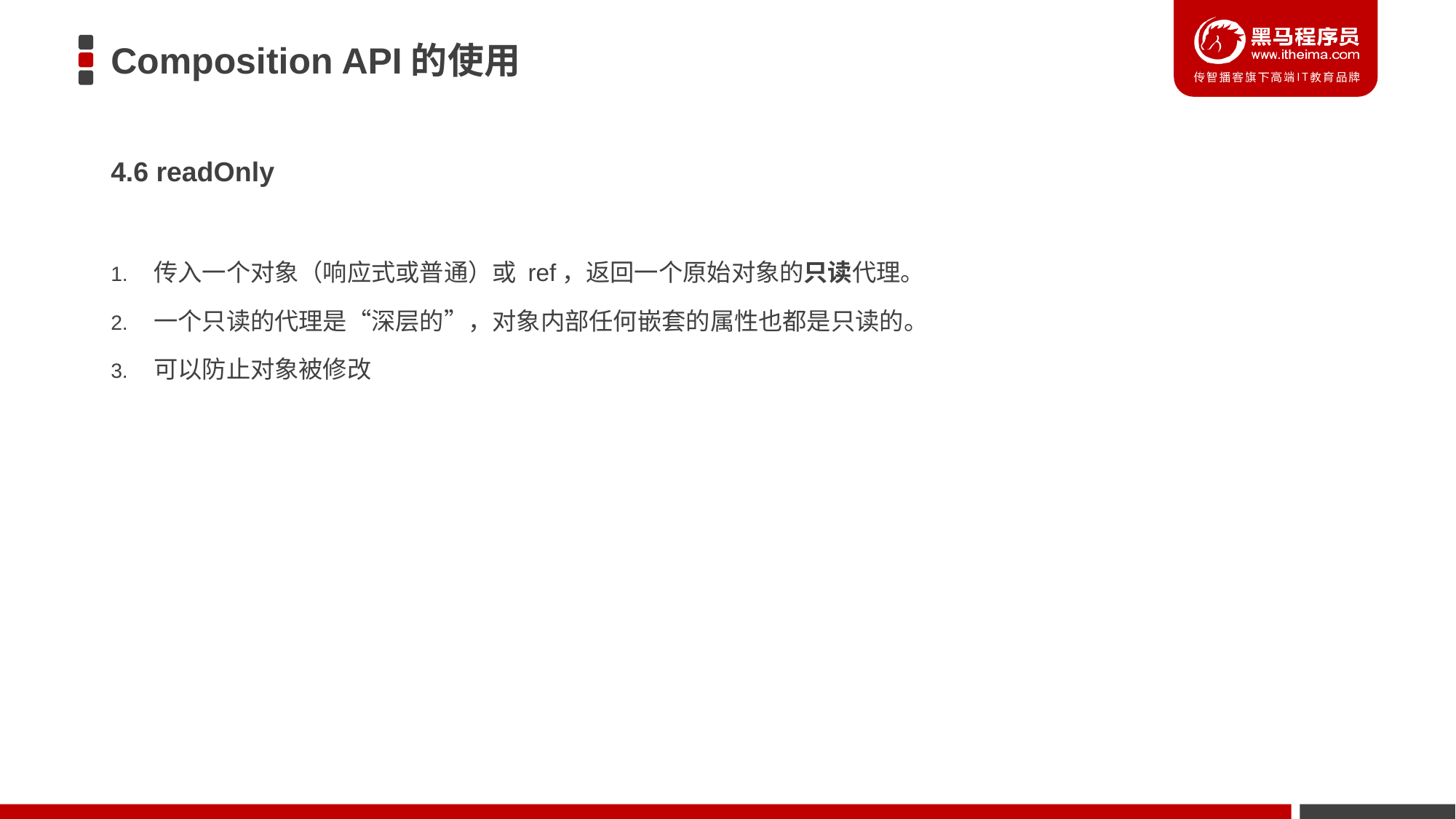

# Composition API的使用
4.6 readOnly
传入一个对象（响应式或普通）或 ref，返回一个原始对象的只读代理。
一个只读的代理是“深层的”，对象内部任何嵌套的属性也都是只读的。
可以防止对象被修改